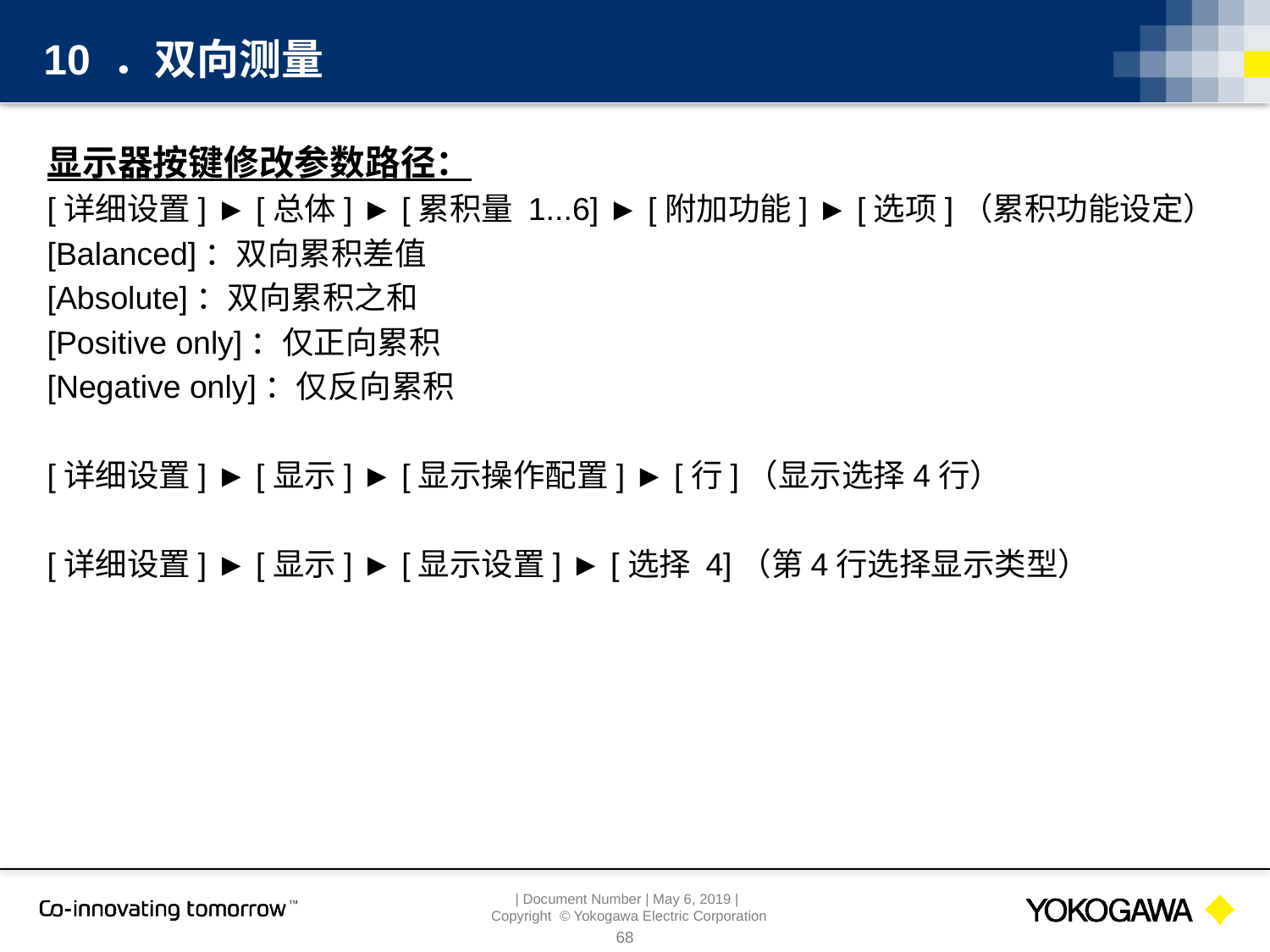

10 ．双向测量

显示器按键修改参数路径：
[详细设置] ► [总体] ► [累积量 1...6] ► [附加功能] ► [选项]（累积功能设定）
[Balanced]：双向累积差值
[Absolute]：双向累积之和
[Positive only]：仅正向累积
[Negative only]：仅反向累积

[详细设置] ► [显示] ► [显示操作配置] ► [行]（显示选择4行）

[详细设置] ► [显示] ► [显示设置] ► [选择 4]（第4行选择显示类型）